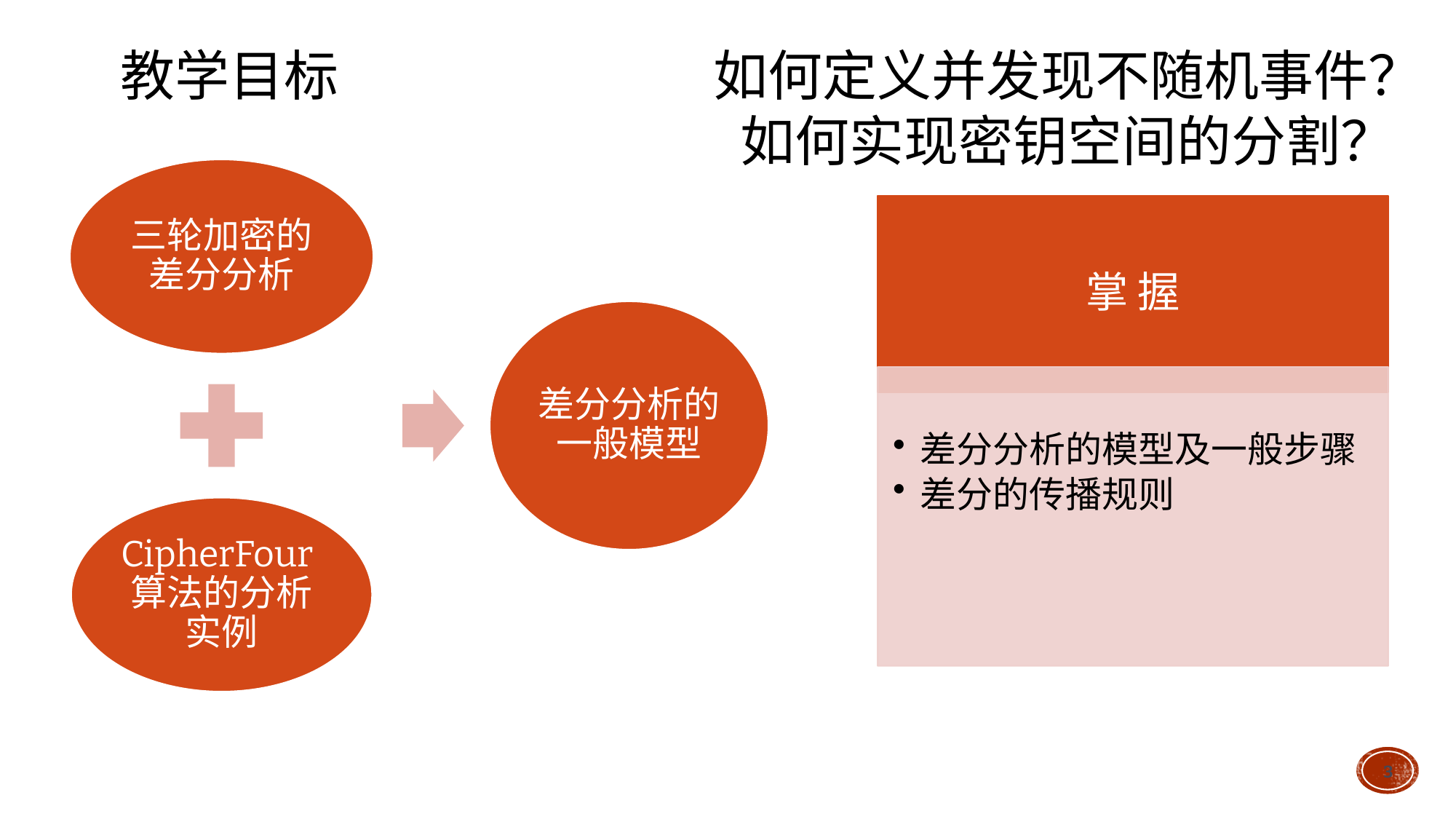

# 教学目标
如何定义并发现不随机事件？
如何实现密钥空间的分割？
三轮加密的差分分析

CipherFour算法的分析实例

差分分析的一般模型
掌 握

差分分析的模型及一般步骤
差分的传播规则
3